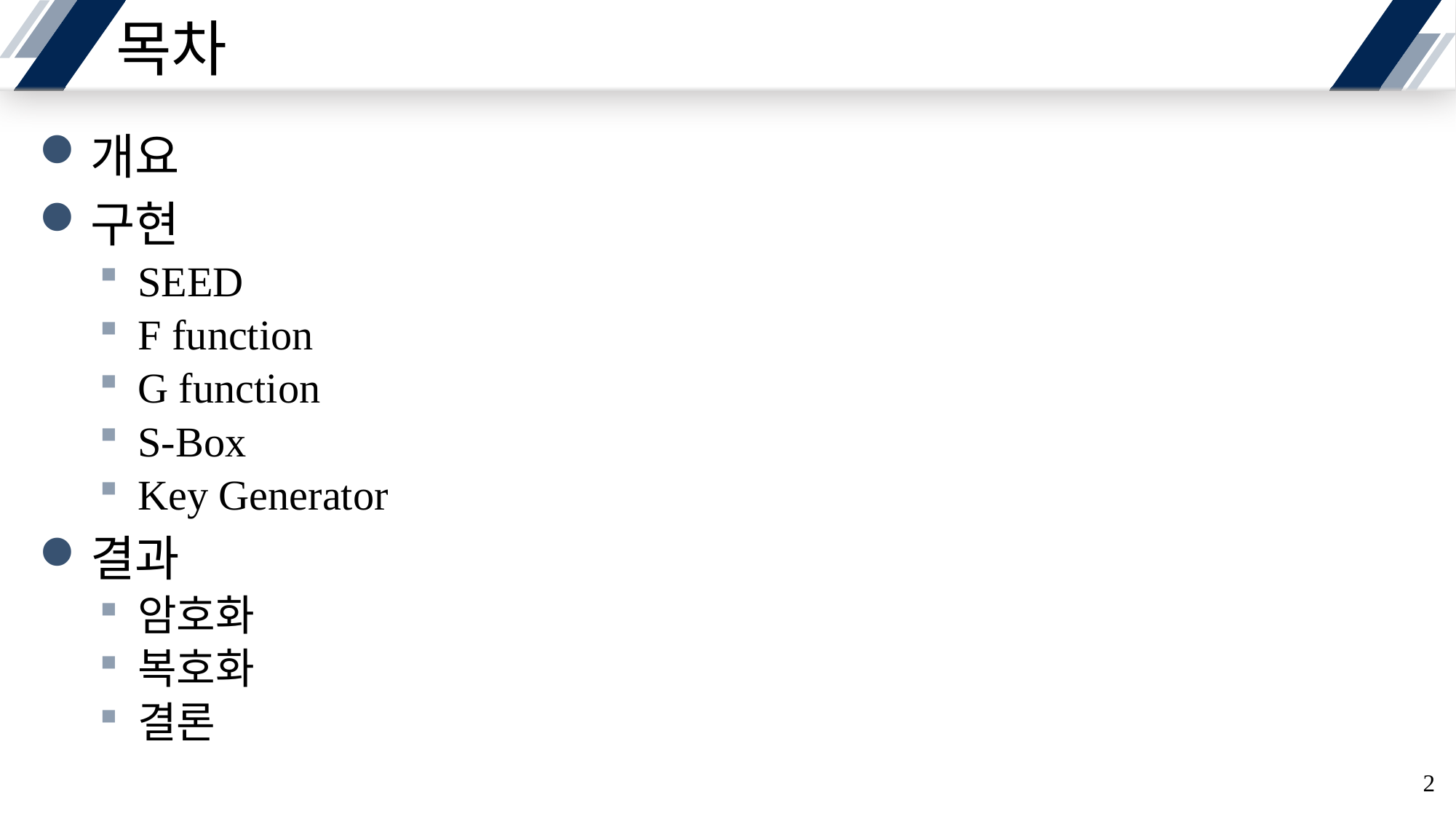

# 목차
개요
구현
SEED
F function
G function
S-Box
Key Generator
결과
암호화
복호화
결론
2